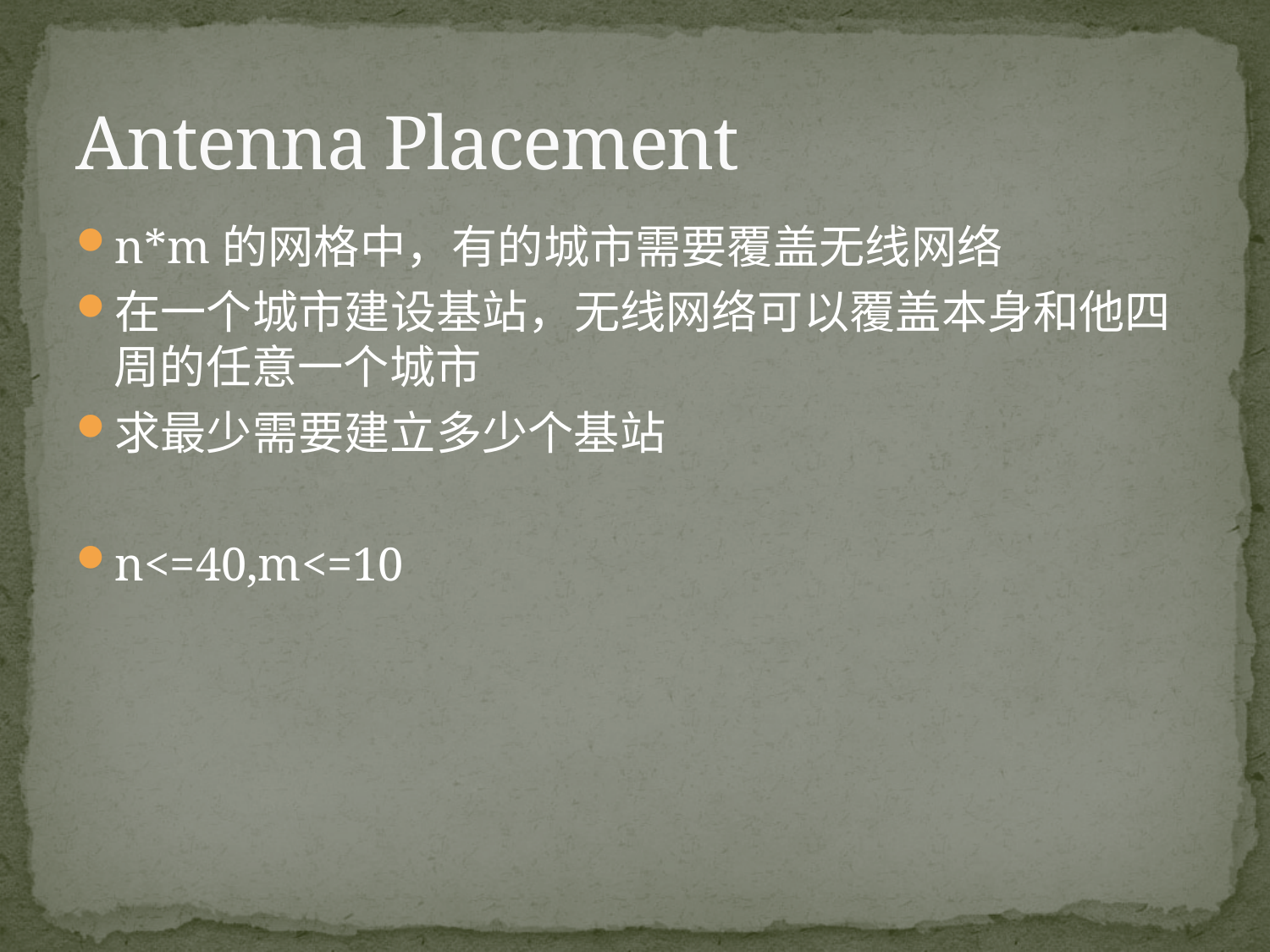

# Antenna Placement
n*m的网格中，有的城市需要覆盖无线网络
在一个城市建设基站，无线网络可以覆盖本身和他四周的任意一个城市
求最少需要建立多少个基站

n<=40,m<=10